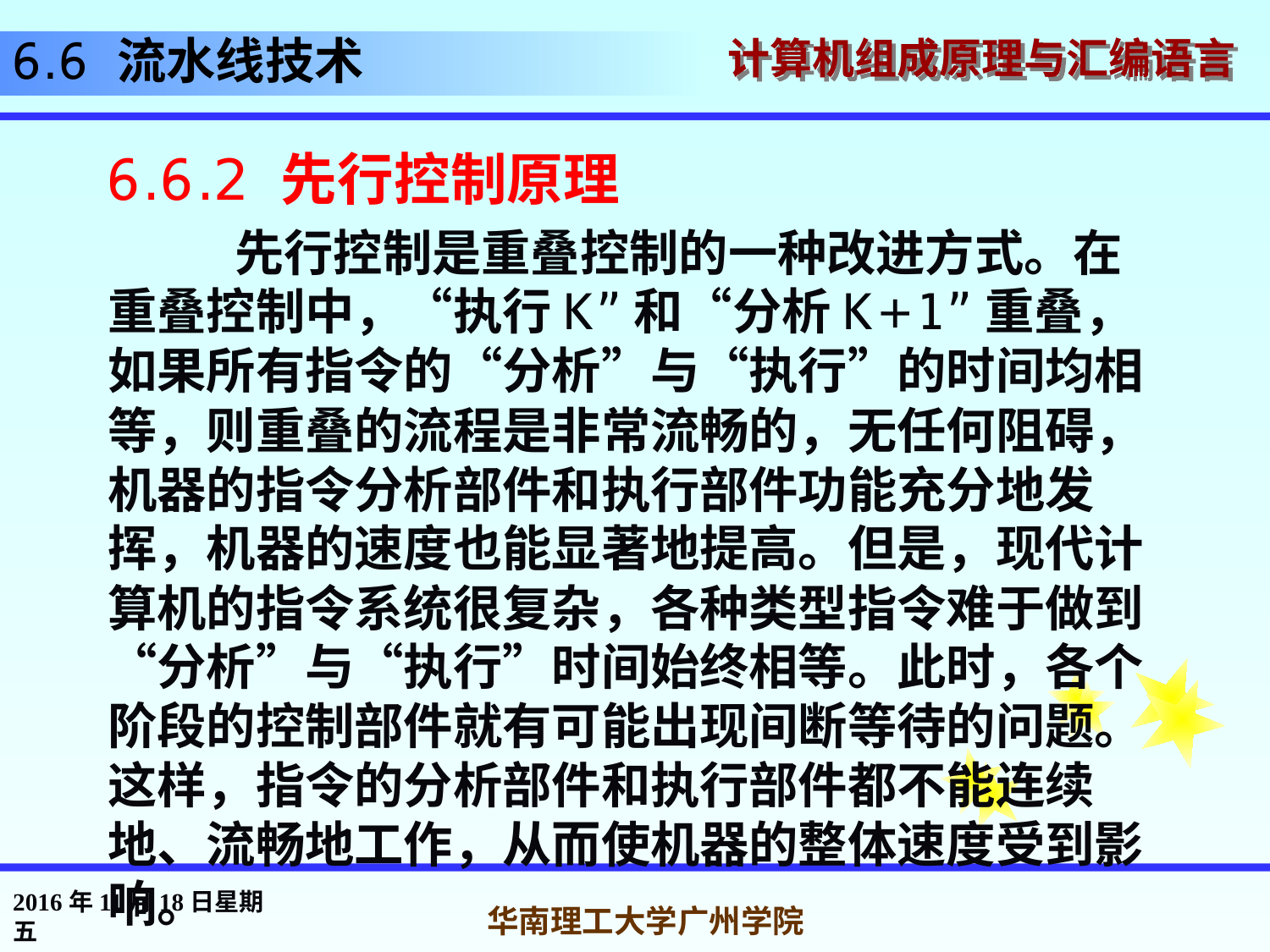

# 6.6 流水线技术
6.6.2 先行控制原理
	先行控制是重叠控制的一种改进方式。在重叠控制中，“执行K”和“分析K+1”重叠，如果所有指令的“分析”与“执行”的时间均相等，则重叠的流程是非常流畅的，无任何阻碍，机器的指令分析部件和执行部件功能充分地发挥，机器的速度也能显著地提高。但是，现代计算机的指令系统很复杂，各种类型指令难于做到“分析”与“执行”时间始终相等。此时，各个阶段的控制部件就有可能出现间断等待的问题。这样，指令的分析部件和执行部件都不能连续地、流畅地工作，从而使机器的整体速度受到影响。
2016年11月18日星期五
华南理工大学广州学院